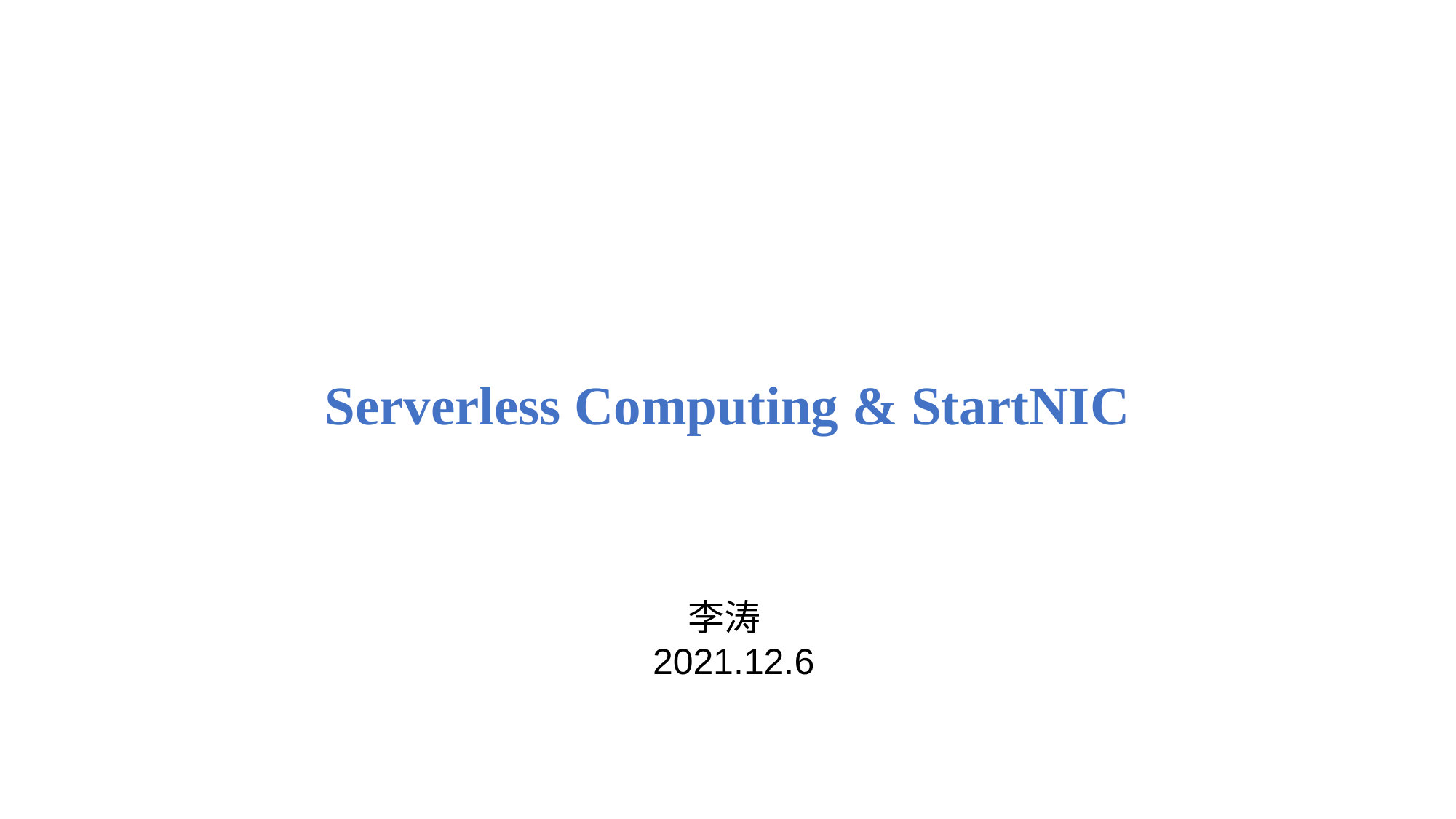

# Serverless Computing & StartNIC
       李涛
   2021.12.6